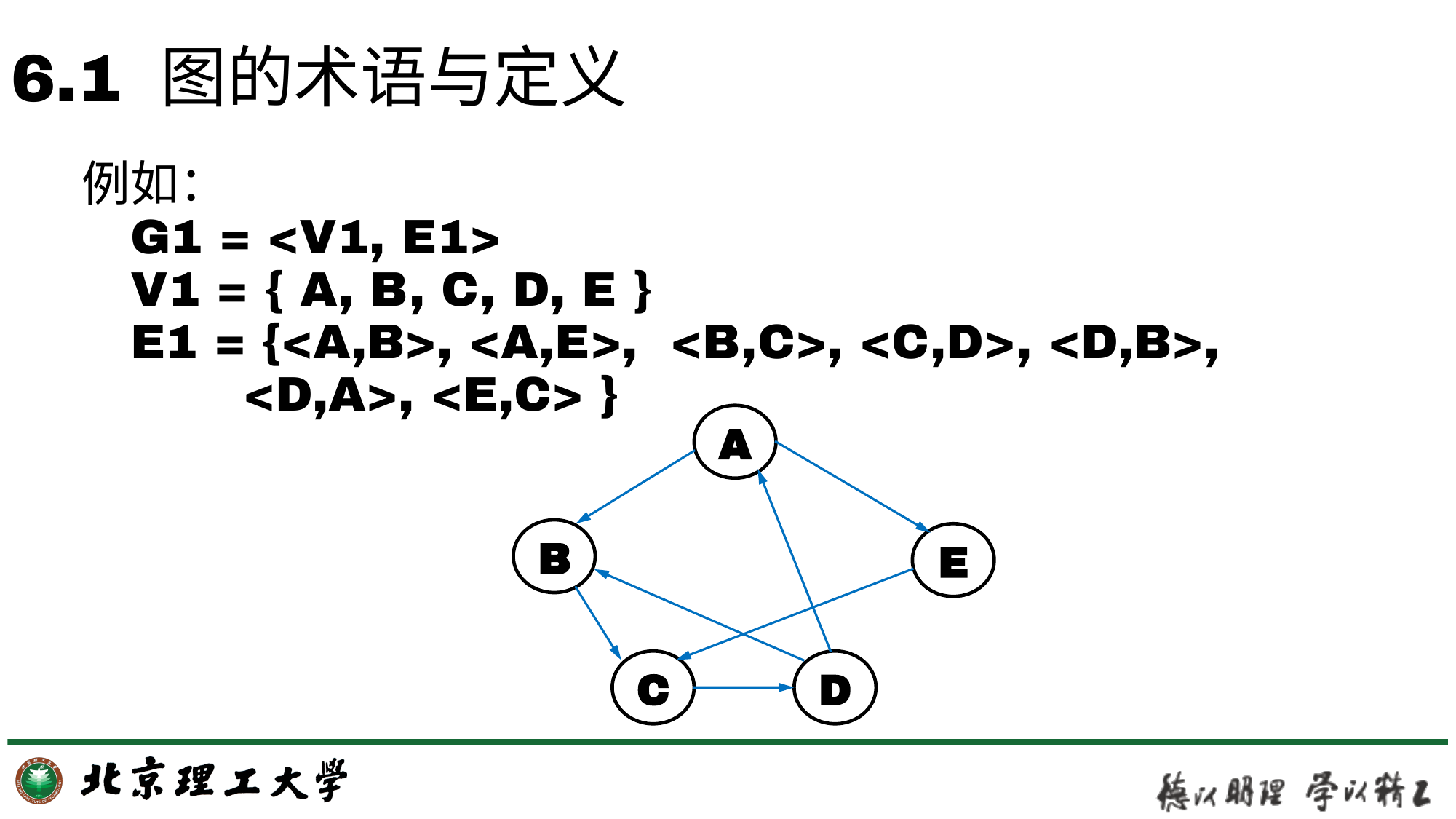

6.1 图的术语与定义
例如：
   G1 = <V1, E1>
   V1 = { A, B, C, D, E }
   E1 = {<A,B>, <A,E>,  <B,C>, <C,D>, <D,B>,
          <D,A>, <E,C> }
A

B
E

C
D